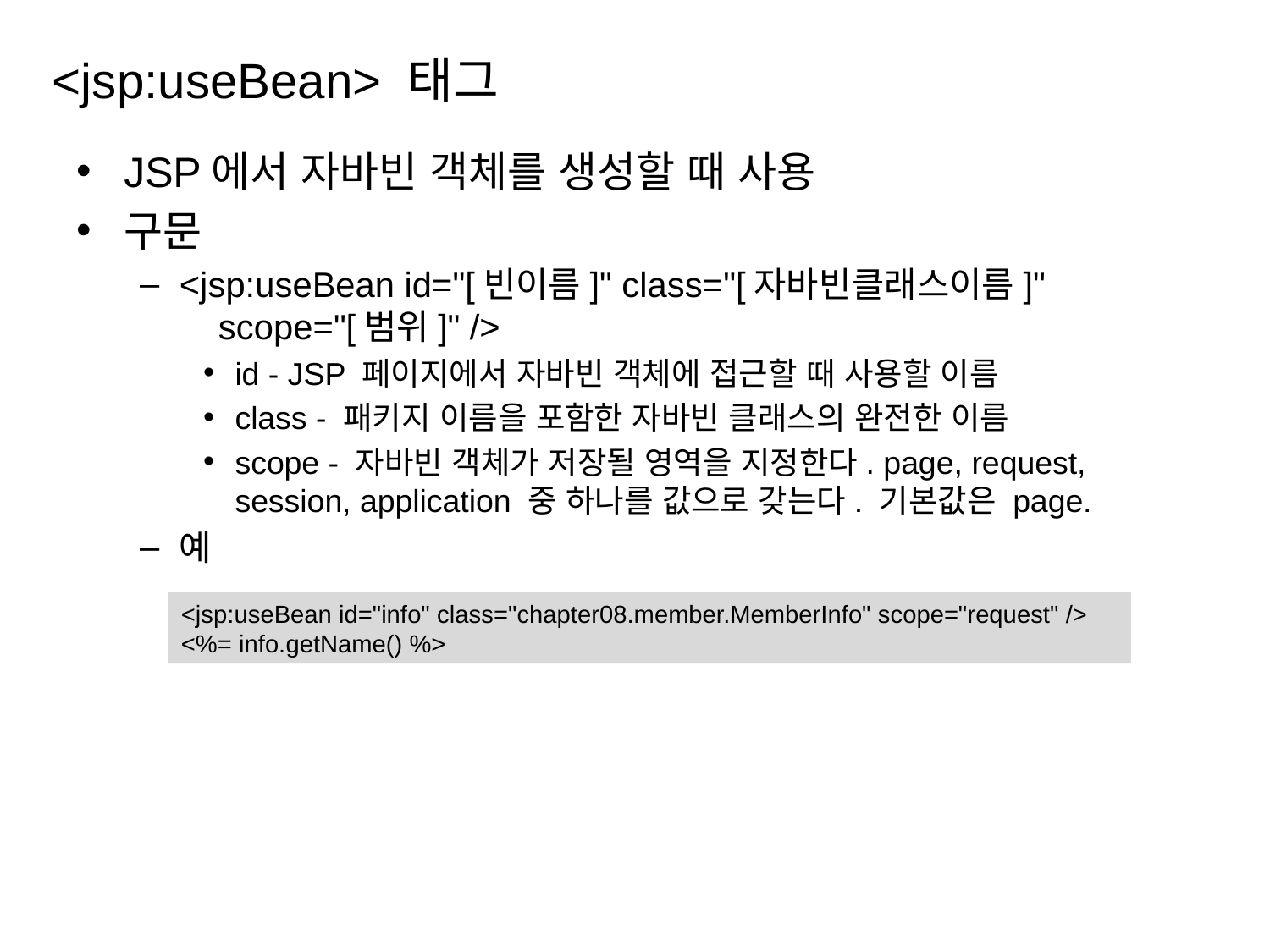

# <jsp:useBean> 태그
JSP에서 자바빈 객체를 생성할 때 사용
구문
<jsp:useBean id="[빈이름]" class="[자바빈클래스이름]"
    scope="[범위]" />
id - JSP 페이지에서 자바빈 객체에 접근할 때 사용할 이름
class - 패키지 이름을 포함한 자바빈 클래스의 완전한 이름
scope - 자바빈 객체가 저장될 영역을 지정한다. page, request, session, application 중 하나를 값으로 갖는다. 기본값은 page.
예

<jsp:useBean id="info" class="chapter08.member.MemberInfo" scope="request" />
<%= info.getName() %>